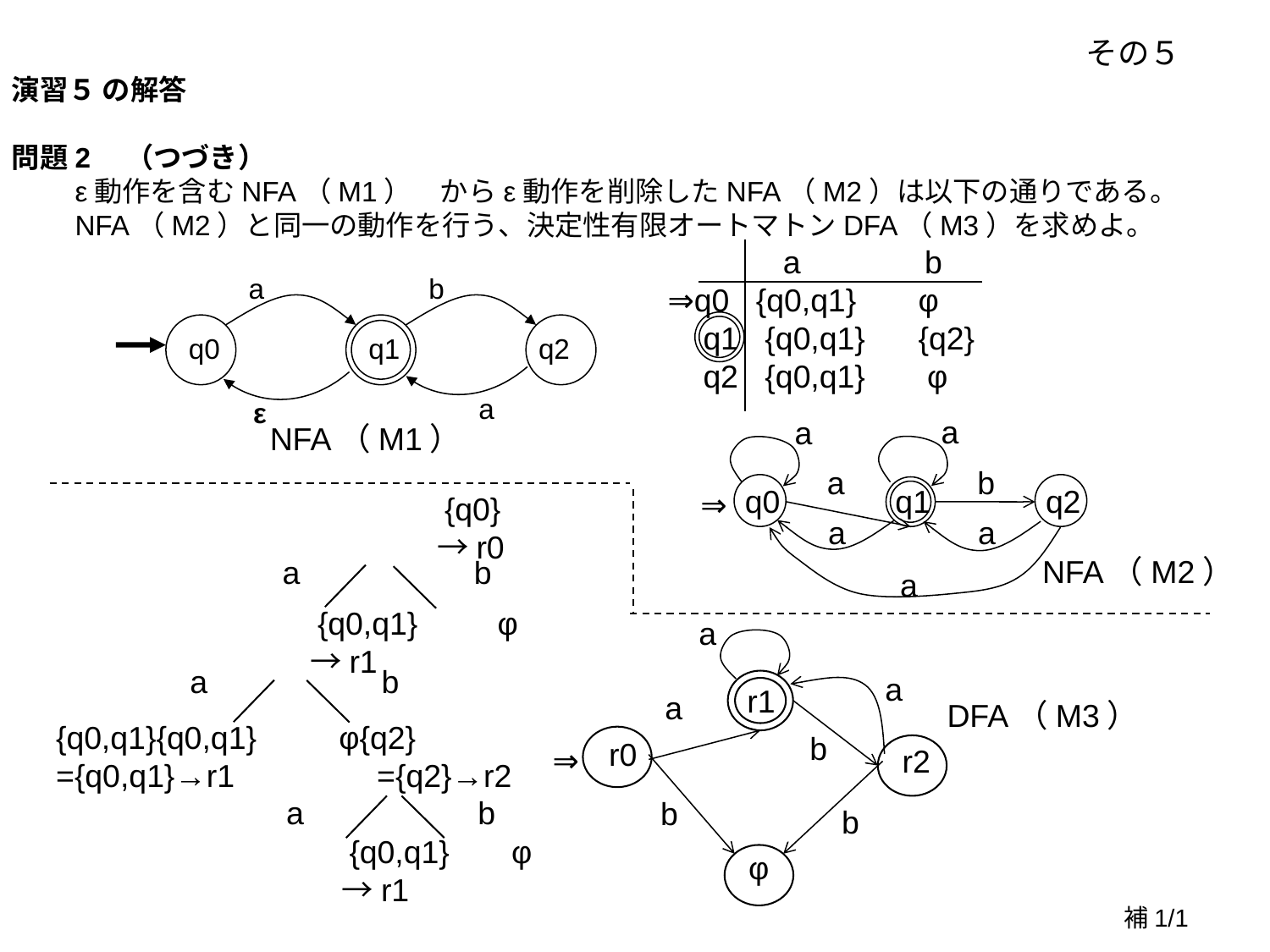

その５
演習５ の解答

問題2　（つづき）
　　ε動作を含むNFA（M1）　からε動作を削除したNFA（M2）は以下の通りである。
　　NFA（M2）と同一の動作を行う、決定性有限オートマトンDFA（M3）を求めよ。

             a              b
⇒q0   {q0,q1}       φ
    q1   {q0,q1}      {q2}
    q2   {q0,q1}       φ
a
b

q0
q1

q2

a
ε

a
a
NFA（M1）

a
b

q0             q1             q2

⇒
　　　　　　　　　　　　{q0}
　　　　　　　　　　　　→r0

　　　　　　　　{q0,q1}         φ
　　　　　　　　→r1

{q0,q1}{q0,q1}    　φ{q2}
={q0,q1}→r1　　　　={q2}→r2

　　　　　　　　　{q0,q1}       φ
　　　　　　　　　→r1
a
a

NFA（M2）
a　　　　　b
a
a

a　　　　　b
a

r1

a
DFA（M3）
b

r0
⇒

r2
a　　　　　b
b
b
φ

補1/1